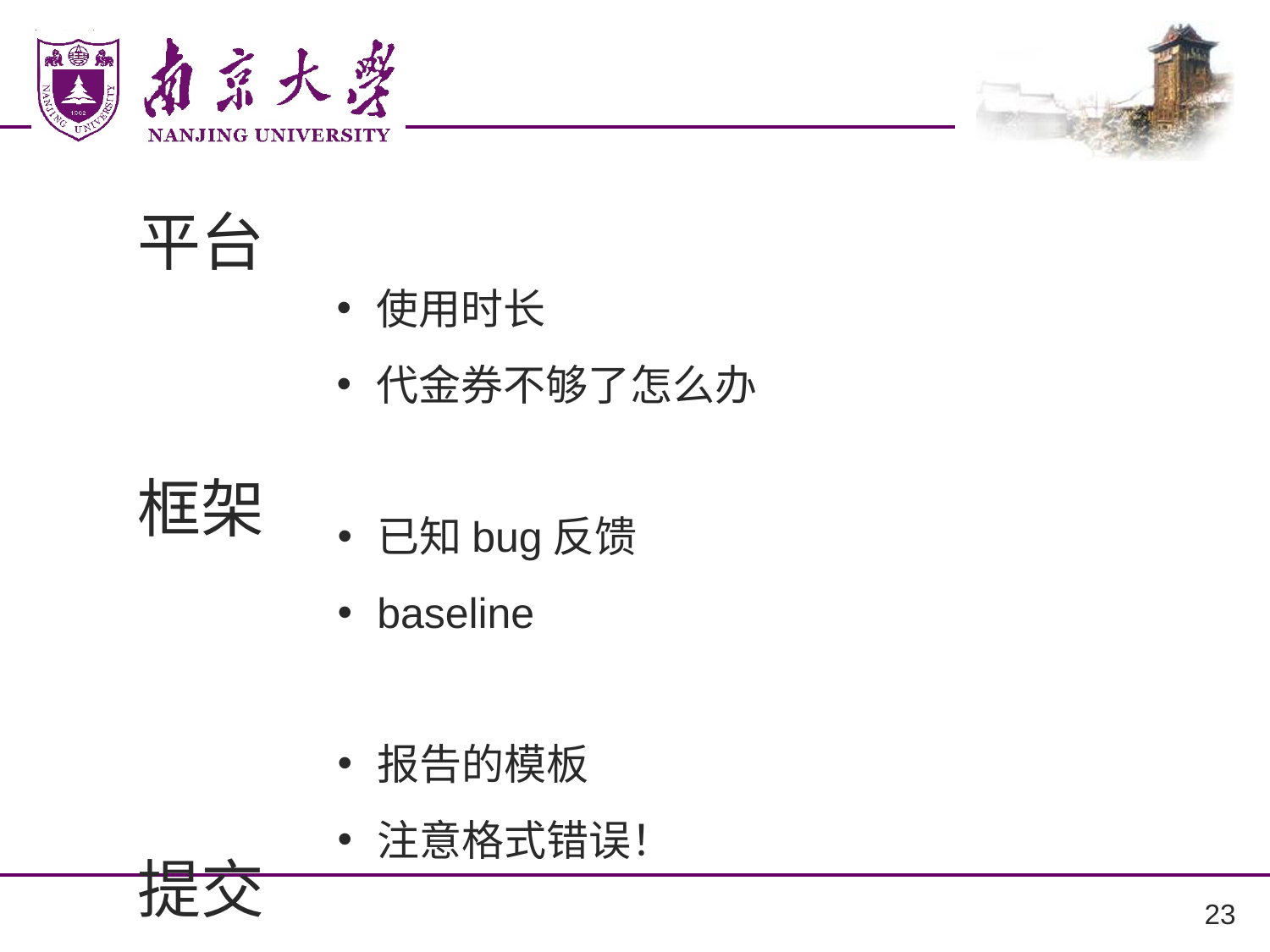

平台

框架

提交
使用时长
代金券不够了怎么办
已知bug反馈
baseline
报告的模板
注意格式错误！